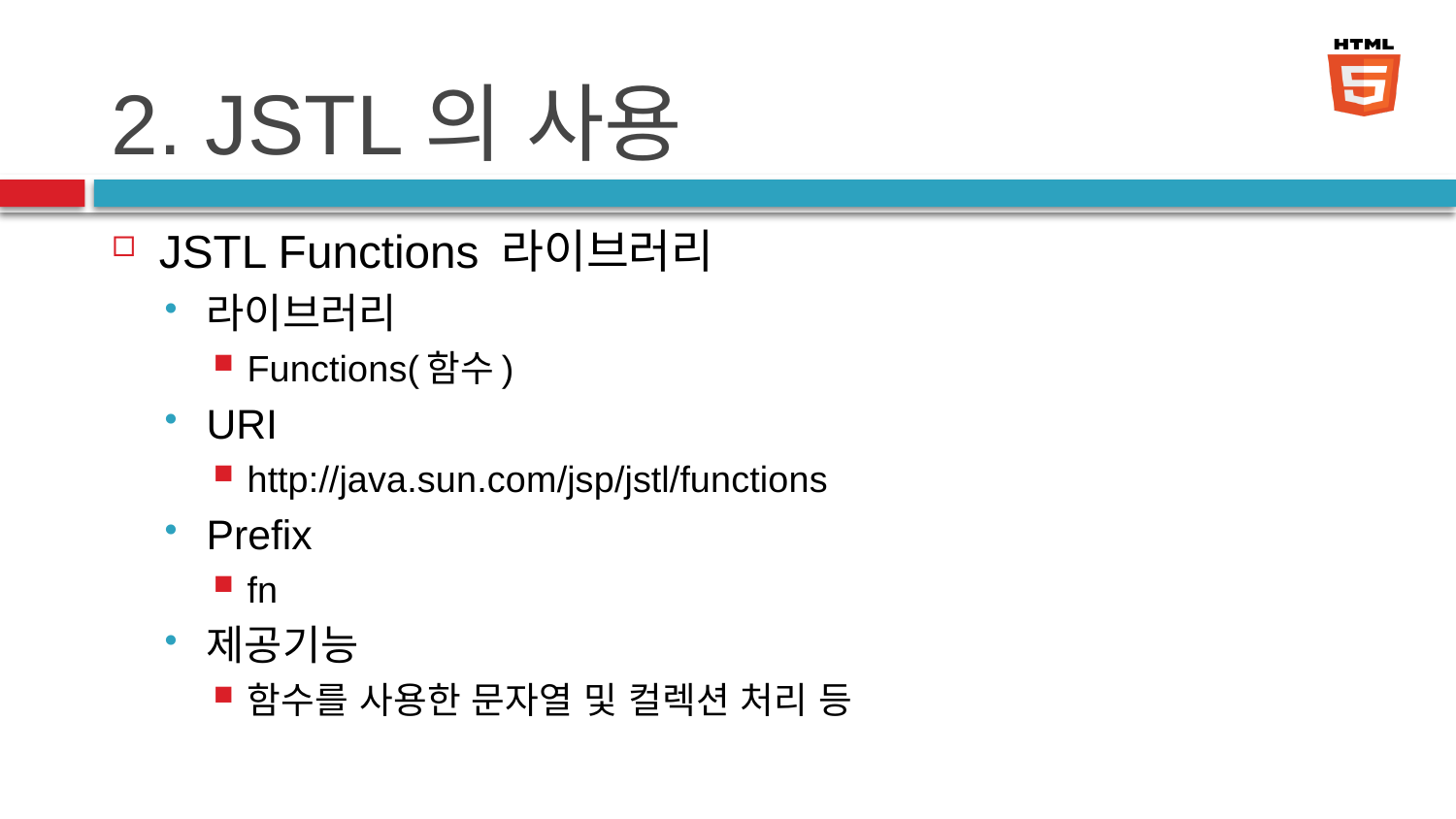

# 2. JSTL의 사용
JSTL Functions 라이브러리
라이브러리
Functions(함수)
URI
http://java.sun.com/jsp/jstl/functions
Prefix
fn
제공기능
함수를 사용한 문자열 및 컬렉션 처리 등